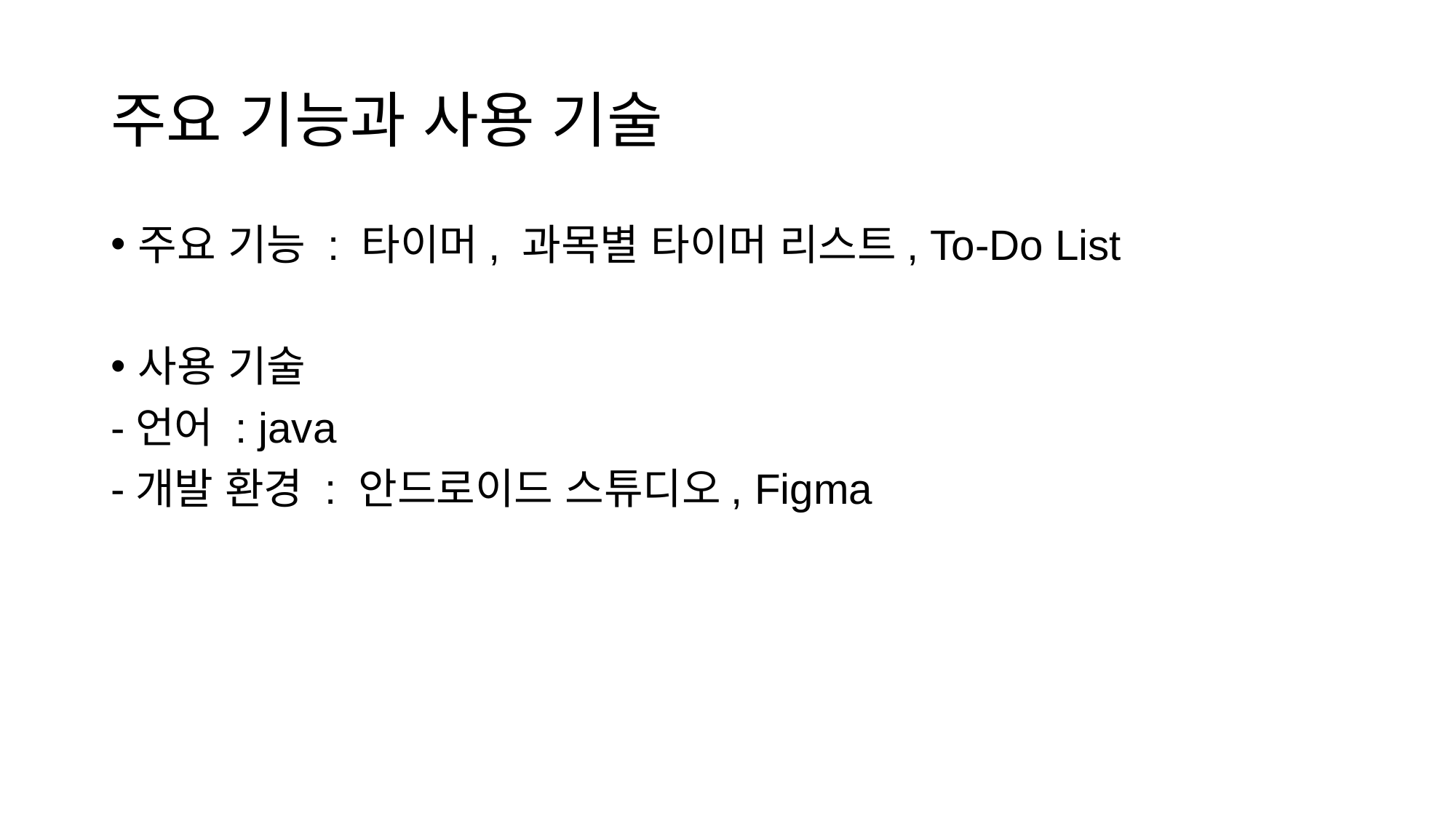

# 주요 기능과 사용 기술
주요 기능 : 타이머, 과목별 타이머 리스트, To-Do List

사용 기술
-언어 : java
-개발 환경 : 안드로이드 스튜디오, Figma